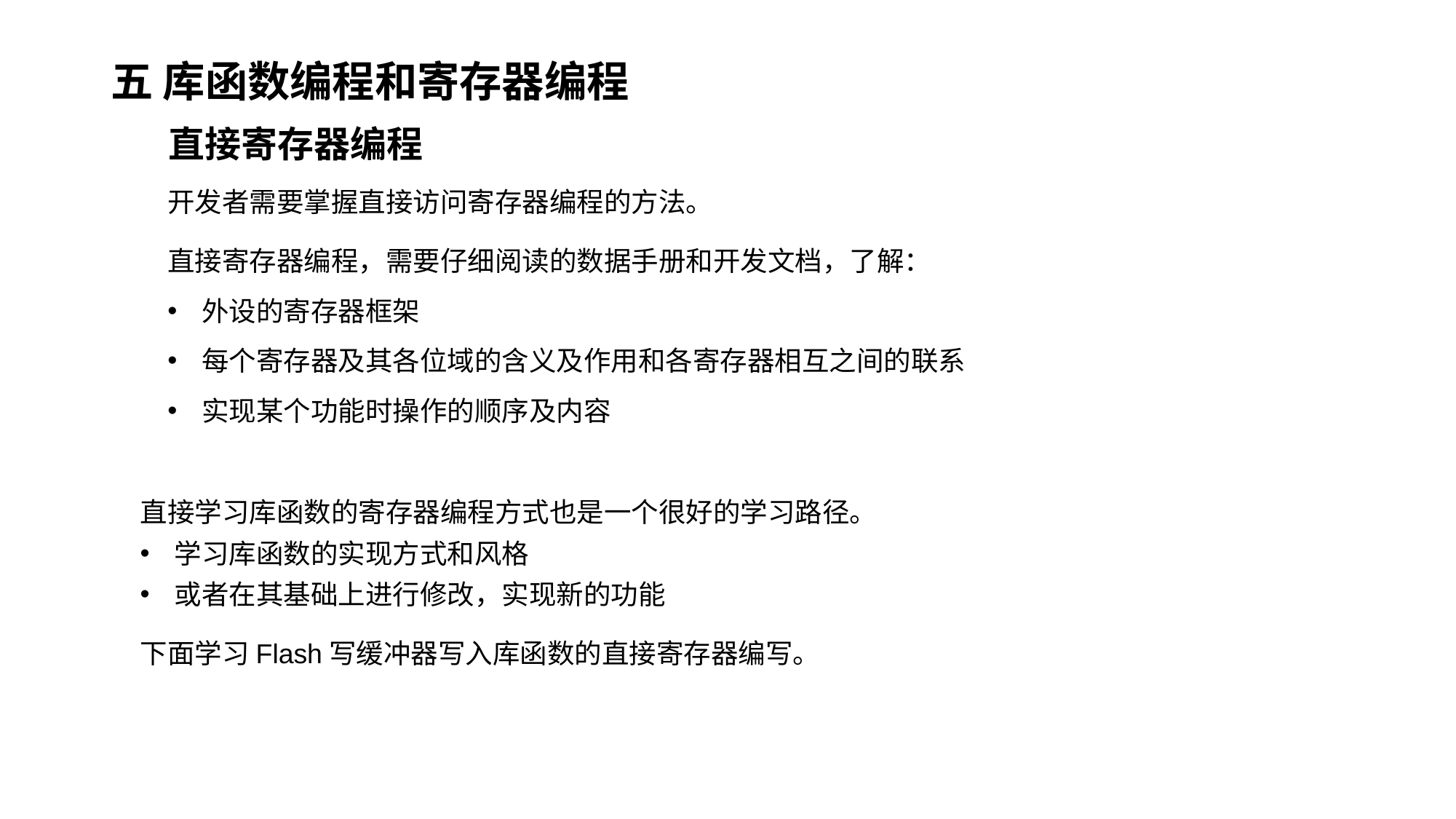

# 五 库函数编程和寄存器编程
直接寄存器编程
开发者需要掌握直接访问寄存器编程的方法。
直接寄存器编程，需要仔细阅读的数据手册和开发文档，了解：
外设的寄存器框架
每个寄存器及其各位域的含义及作用和各寄存器相互之间的联系
实现某个功能时操作的顺序及内容
直接学习库函数的寄存器编程方式也是一个很好的学习路径。
学习库函数的实现方式和风格
或者在其基础上进行修改，实现新的功能
下面学习Flash写缓冲器写入库函数的直接寄存器编写。